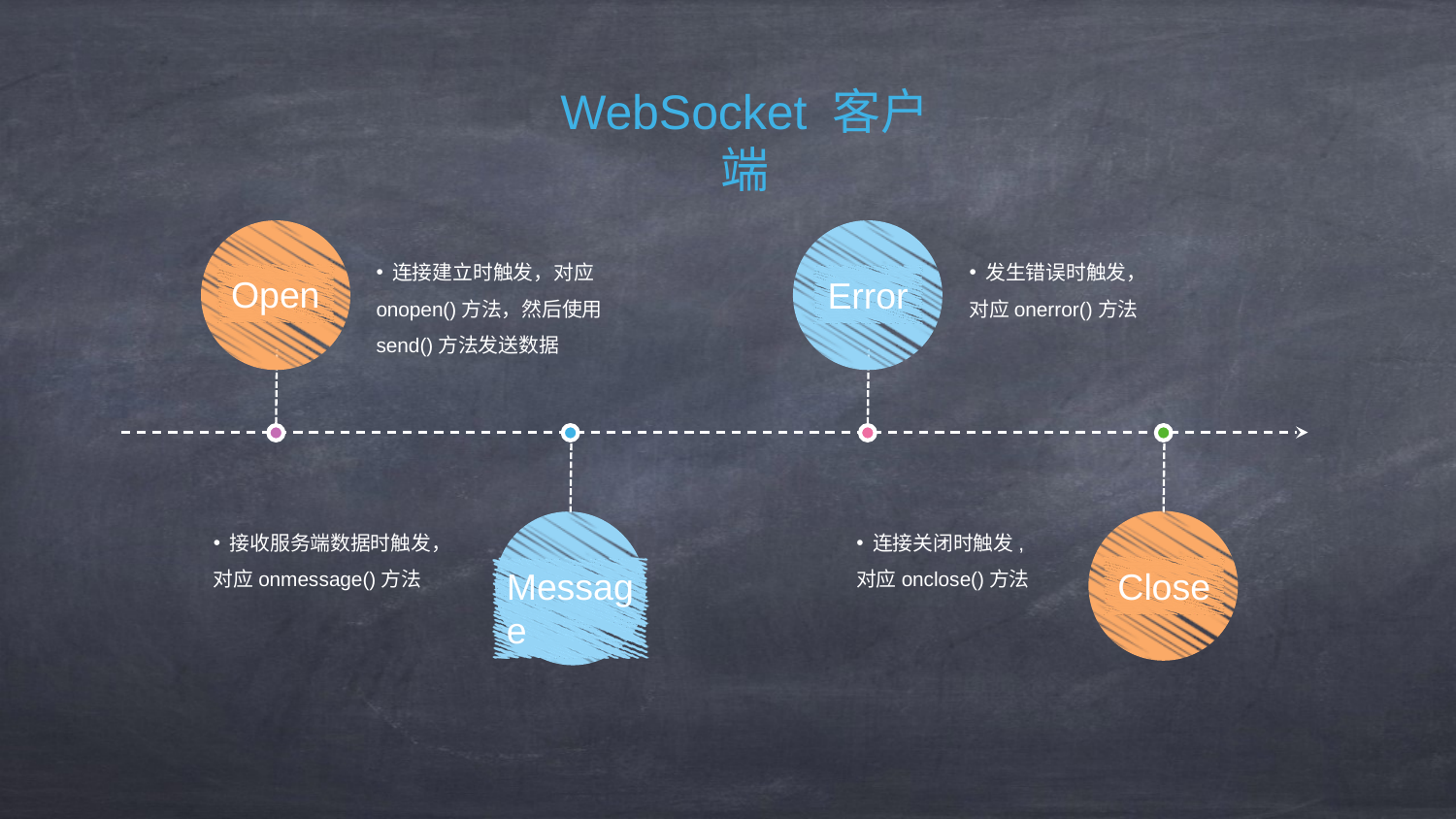

WebSocket 客户端

Open

Error
 连接建立时触发，对应onopen()方法，然后使用send()方法发送数据
 发生错误时触发，
对应onerror()方法

Close

Message
 接收服务端数据时触发，
对应onmessage()方法
 连接关闭时触发,
对应onclose()方法